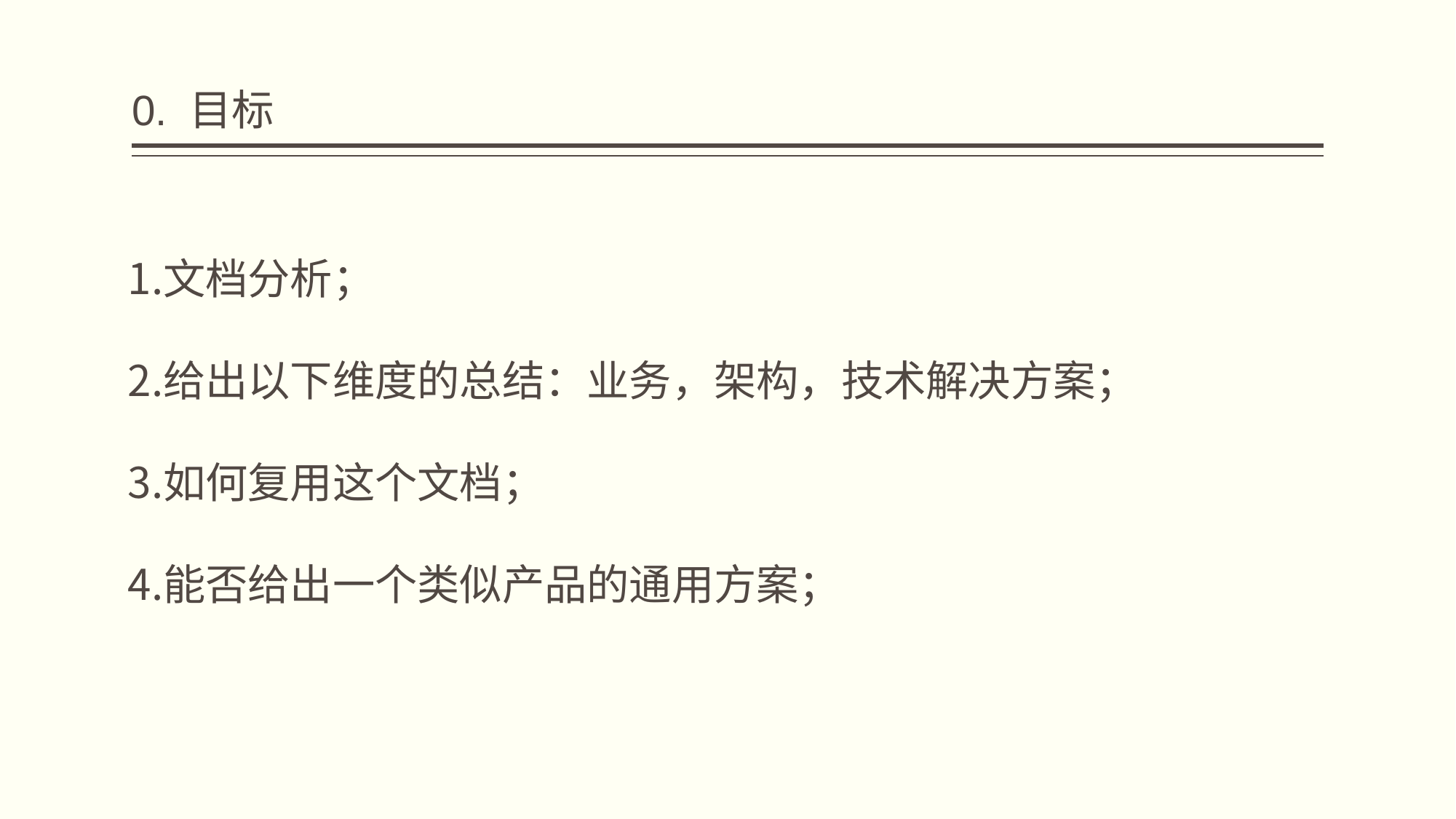

# 0. 目标
文档分析；

给出以下维度的总结：业务，架构，技术解决方案；

如何复用这个文档；

能否给出一个类似产品的通用方案；